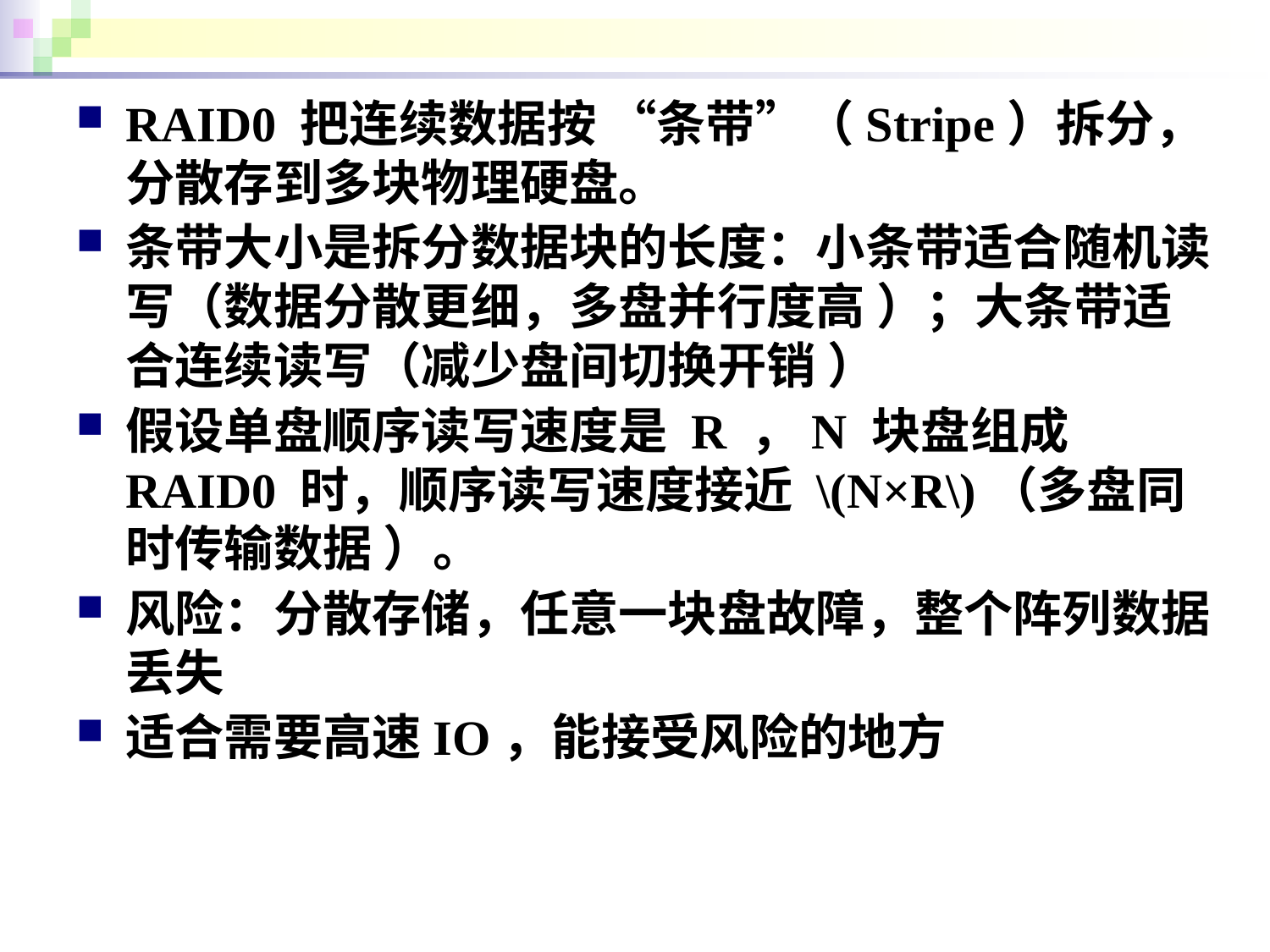

#
RAID0 把连续数据按 “条带”（Stripe）拆分，分散存到多块物理硬盘。
条带大小是拆分数据块的长度：小条带适合随机读写（数据分散更细，多盘并行度高 ）；大条带适合连续读写（减少盘间切换开销 ）
假设单盘顺序读写速度是 R ，N 块盘组成 RAID0 时，顺序读写速度接近 \(N×R\)（多盘同时传输数据 ）。
风险：分散存储，任意一块盘故障，整个阵列数据丢失
适合需要高速IO，能接受风险的地方
25